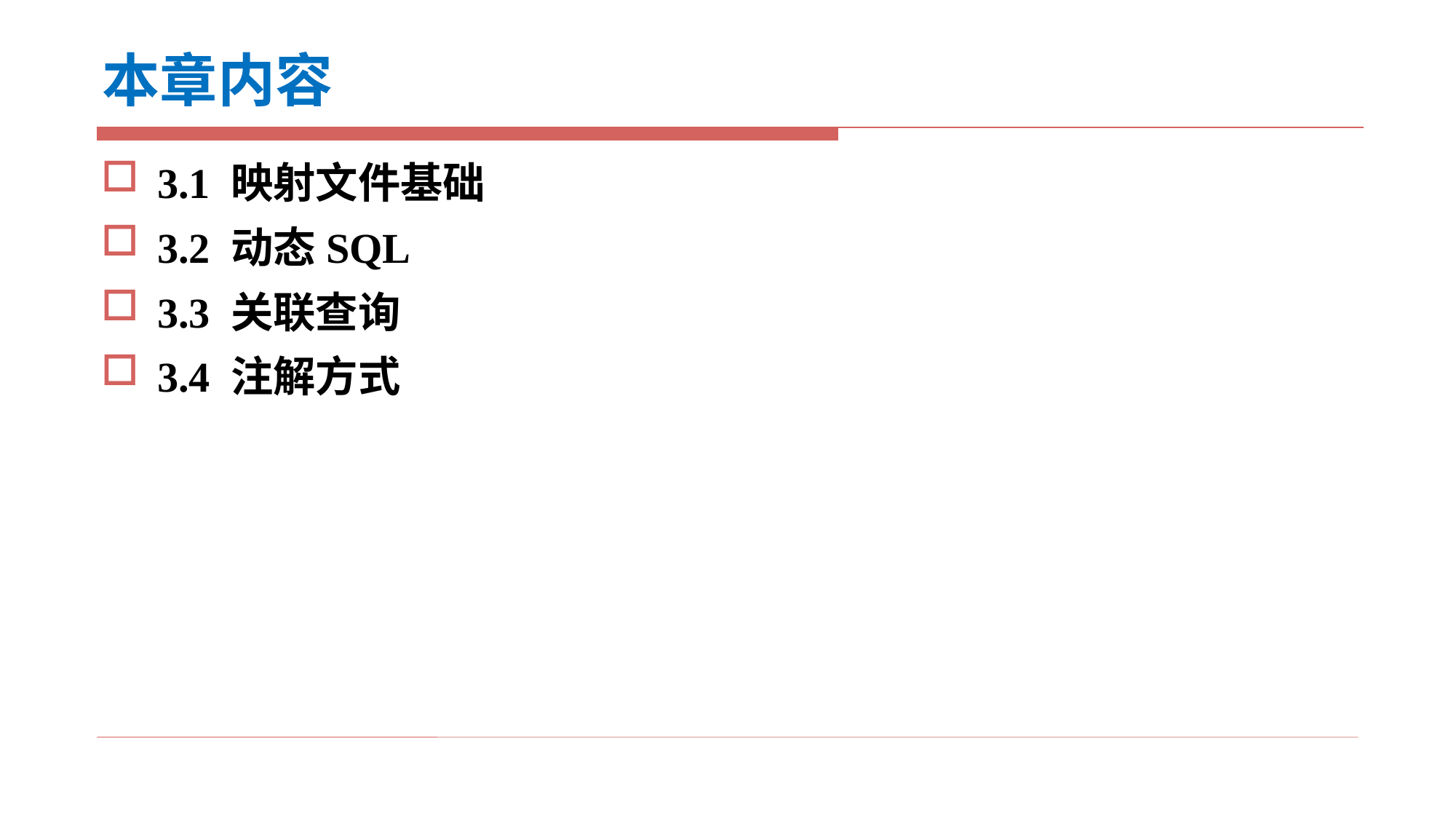

# 本章内容
3.1 映射文件基础
3.2 动态SQL
3.3 关联查询
3.4 注解方式
3